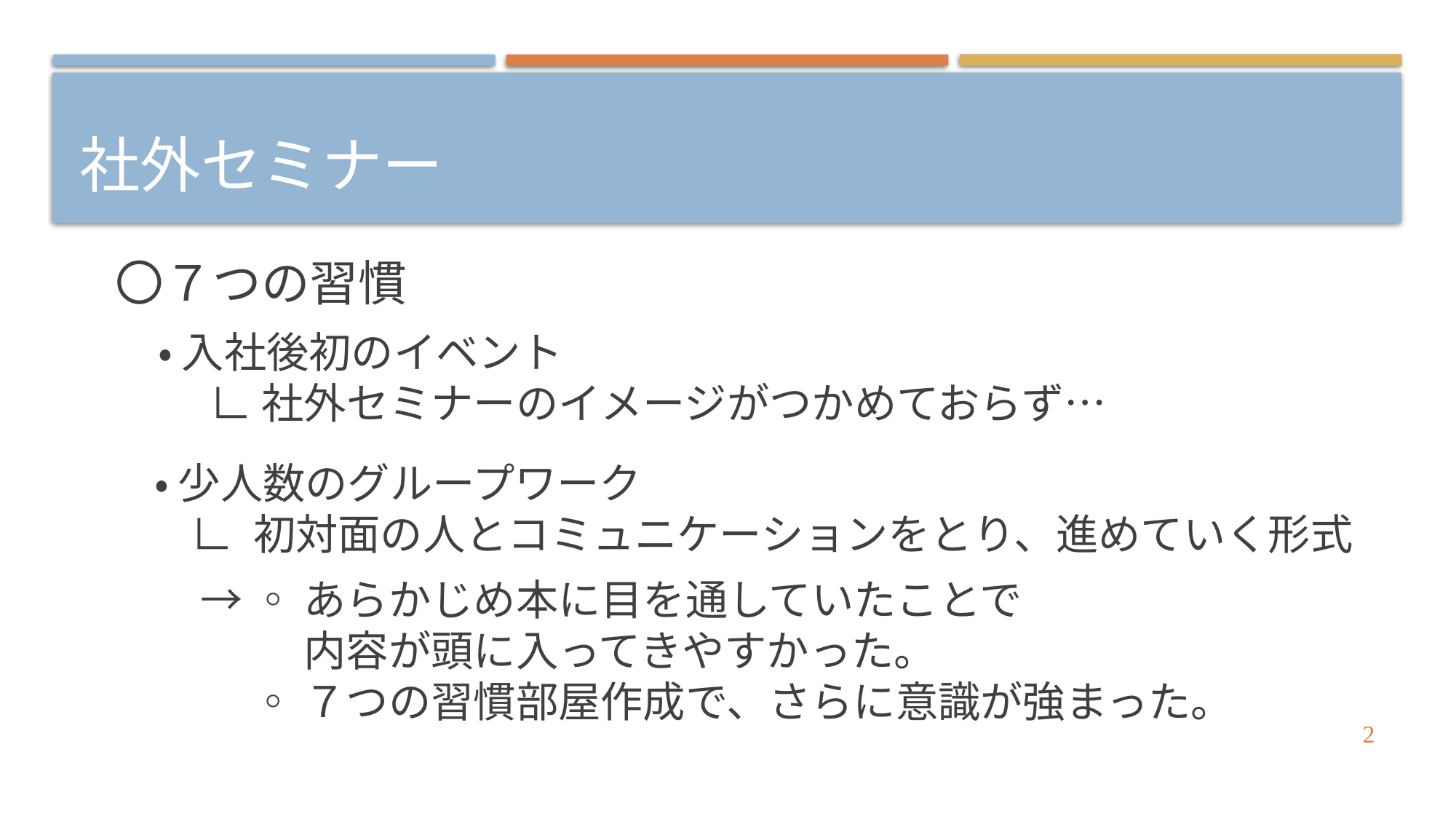

# 社外セミナー
〇７つの習慣

　・ 入社後初のイベント
　　 ∟ 社外セミナーのイメージがつかめておらず…

   ・ 少人数のグループワーク
        ∟ 初対面の人とコミュニケーションをとり、進めていく形式

　　→ ◦ あらかじめ本に目を通していたことで
　　　　  内容が頭に入ってきやすかった。
　　　 ◦ ７つの習慣部屋作成で、さらに意識が強まった。
2